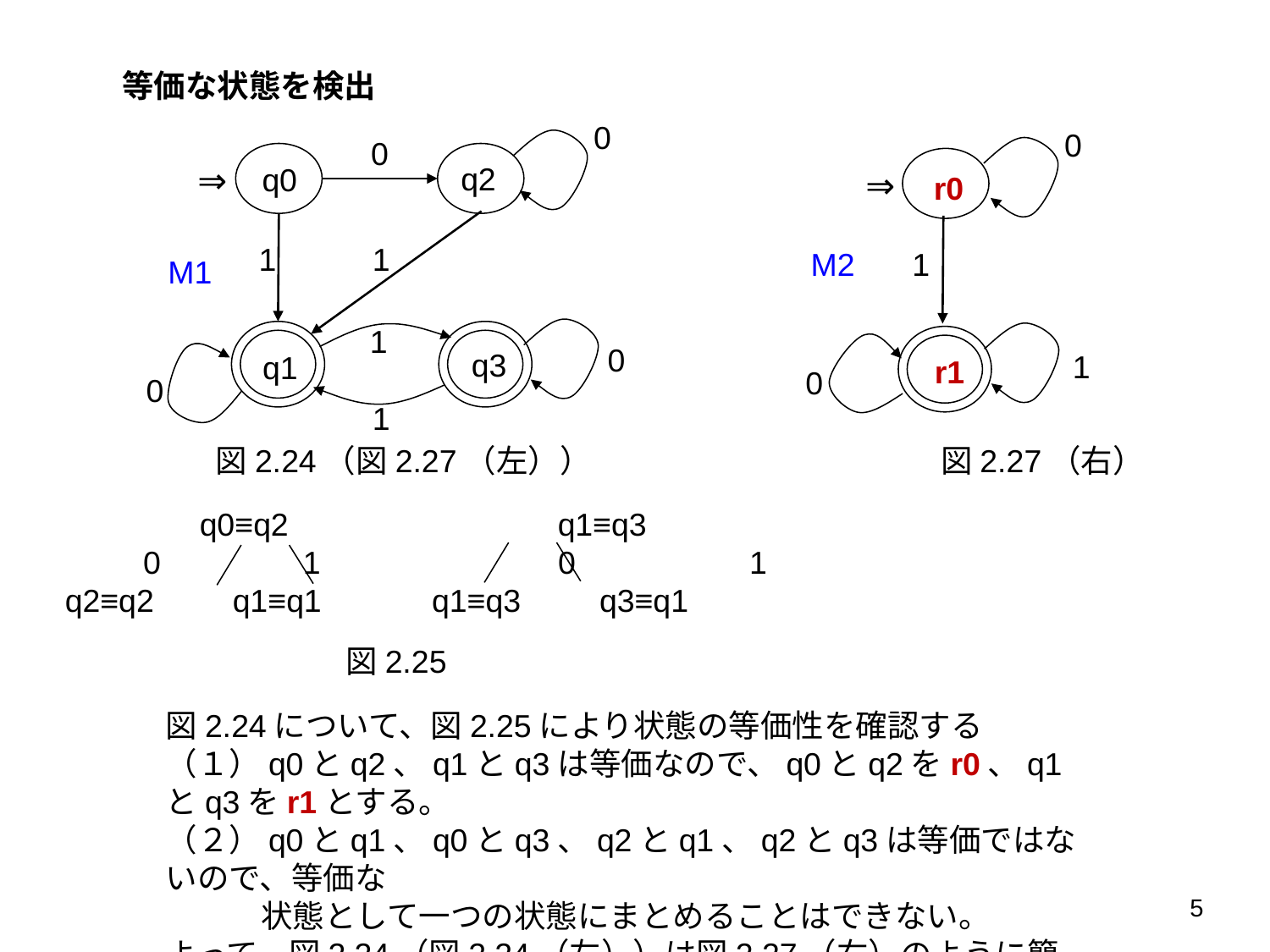

等価な状態を検出
0
0
0

⇒
q2
q0
⇒
r0
1
1
M2
1
M1
1

0
q3

1
q1
r1
0
0

1
図2.24（図2.27（左））　　　　　　　　　　　図2.27（右）
　　　　q0≡q2　　　　　　　　q1≡q3
　　 0　　　　1　　　　　　　0　　　　　1
q2≡q2　　q1≡q1　　　q1≡q3　　q3≡q1
図2.25
図2.24について、図2.25により状態の等価性を確認する
（１）q0とq2、q1とq3は等価なので、q0とq2をr0、q1とq3をr1とする。
（２）q0とq1、q0とq3、q2とq1、q2とq3は等価ではないので、等価な
　　　状態として一つの状態にまとめることはできない。
よって、図2.24（図2.24（左））は図2.27（右）のように簡単化できる
5